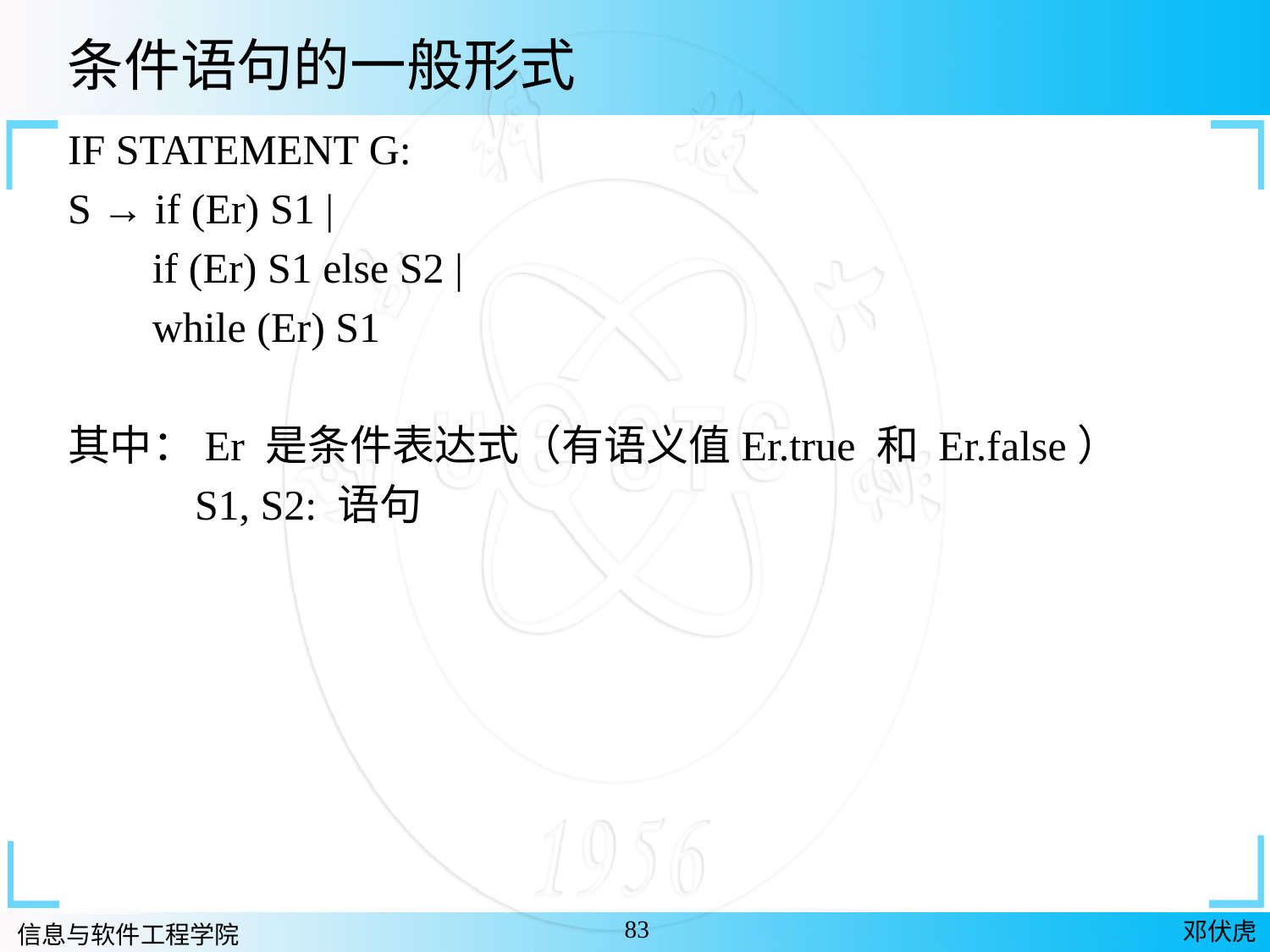

条件语句的一般形式
IF STATEMENT G:
S → if (Er) S1 |
        if (Er) S1 else S2 |
        while (Er) S1

其中：Er 是条件表达式（有语义值Er.true 和 Er.false）
            S1, S2: 语句
83
邓伏虎
信息与软件工程学院